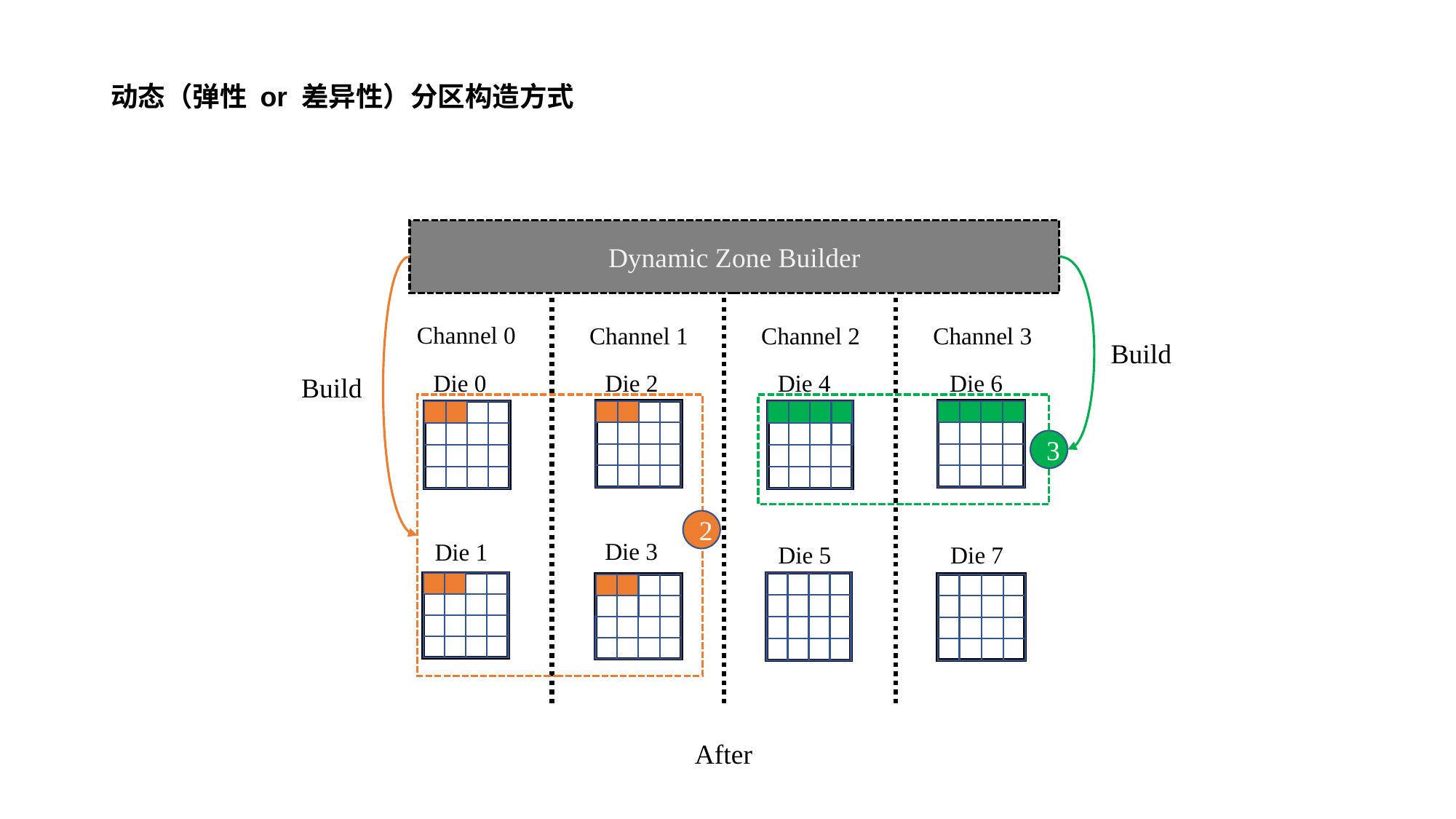

动态（弹性 or 差异性）分区构造方式
Dynamic Zone Builder
Channel 0
Channel 2
Channel 3
Channel 1
Build
Die 0
Die 4
Die 2
Die 6
Build

3
2
Die 3
Die 1
Die 5
Die 7

After